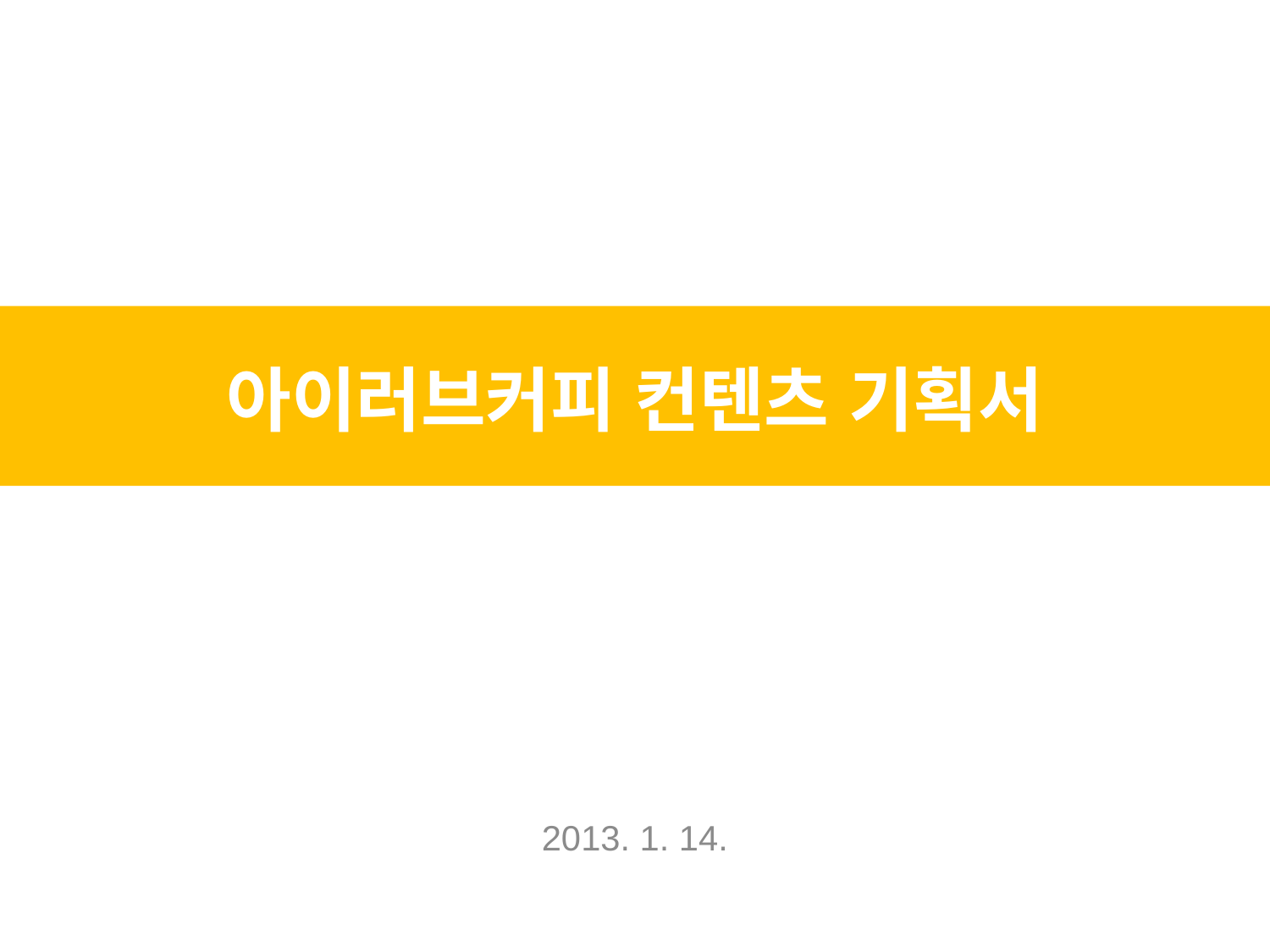

# 아이러브커피 컨텐츠 기획서
2013. 1. 14.